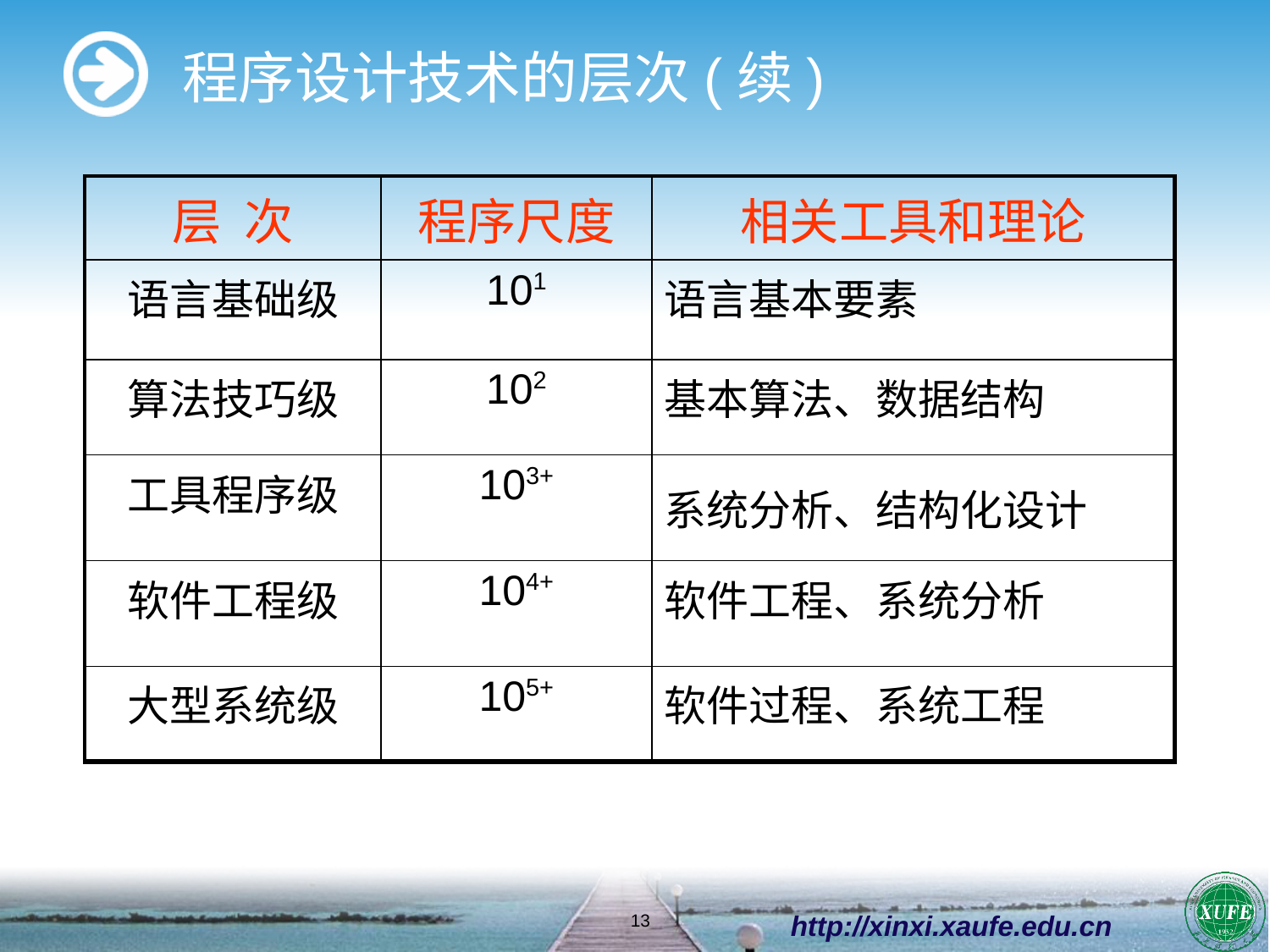

# 程序设计技术的层次(续)
| 层 次 | 程序尺度 | 相关工具和理论 |
| --- | --- | --- |
| 语言基础级 | 101 | 语言基本要素 |
| 算法技巧级 | 102 | 基本算法、数据结构 |
| 工具程序级 | 103+ | 系统分析、结构化设计 |
| 软件工程级 | 104+ | 软件工程、系统分析 |
| 大型系统级 | 105+ | 软件过程、系统工程 |
http://xinxi.xaufe.edu.cn
13